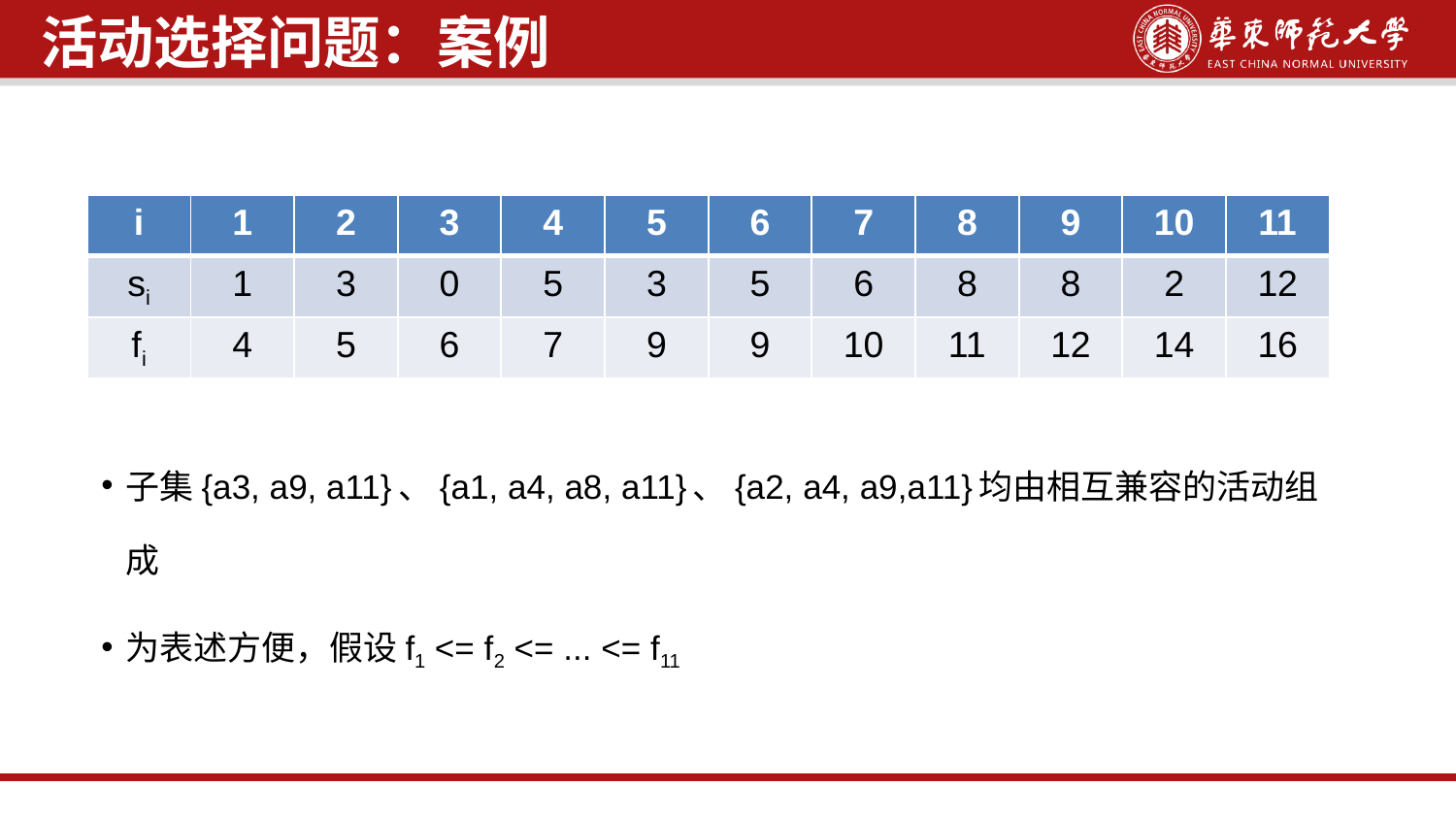

6
活动选择问题：案例
| i | 1 | 2 | 3 | 4 | 5 | 6 | 7 | 8 | 9 | 10 | 11 |
| --- | --- | --- | --- | --- | --- | --- | --- | --- | --- | --- | --- |
| si | 1 | 3 | 0 | 5 | 3 | 5 | 6 | 8 | 8 | 2 | 12 |
| fi | 4 | 5 | 6 | 7 | 9 | 9 | 10 | 11 | 12 | 14 | 16 |
子集{a3, a9, a11}、{a1, a4, a8, a11}、{a2, a4, a9,a11}均由相互兼容的活动组成
为表述方便，假设f1 <= f2 <= ... <= f11